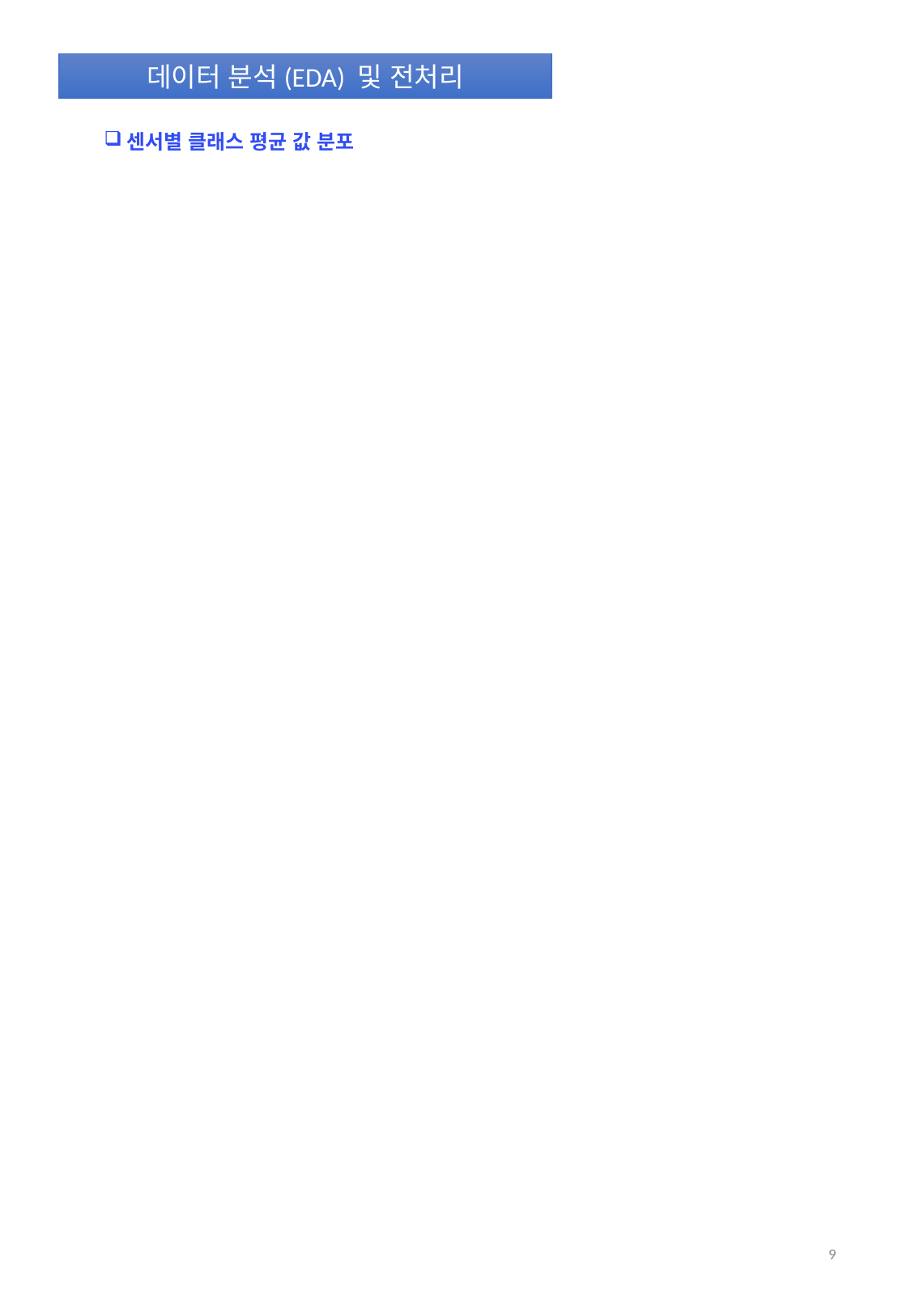

데이터 분석(EDA) 및 전처리
센서별 클래스 평균 값 분포
9